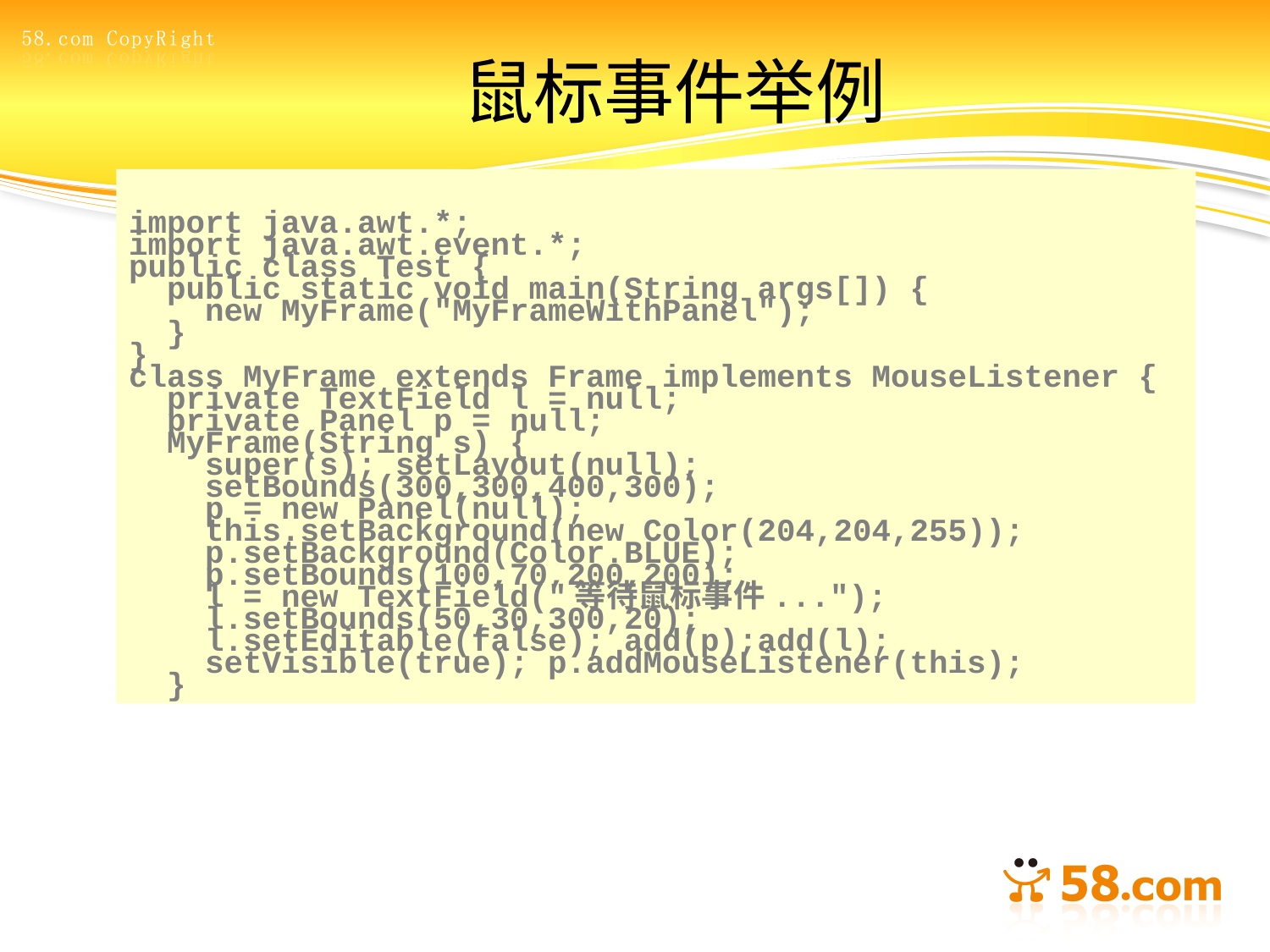

# 鼠标事件举例

import java.awt.*;
import java.awt.event.*;
public class Test {
  public static void main(String args[]) {
    new MyFrame("MyFrameWithPanel");
  }
}
class MyFrame extends Frame implements MouseListener {
  private TextField l = null;
  private Panel p = null;
  MyFrame(String s) {
    super(s); setLayout(null);
    setBounds(300,300,400,300);
    p = new Panel(null);
    this.setBackground(new Color(204,204,255));
    p.setBackground(Color.BLUE);
    p.setBounds(100,70,200,200);
    l = new TextField("等待鼠标事件...");
    l.setBounds(50,30,300,20);
    l.setEditable(false); add(p);add(l);
    setVisible(true); p.addMouseListener(this);
  }